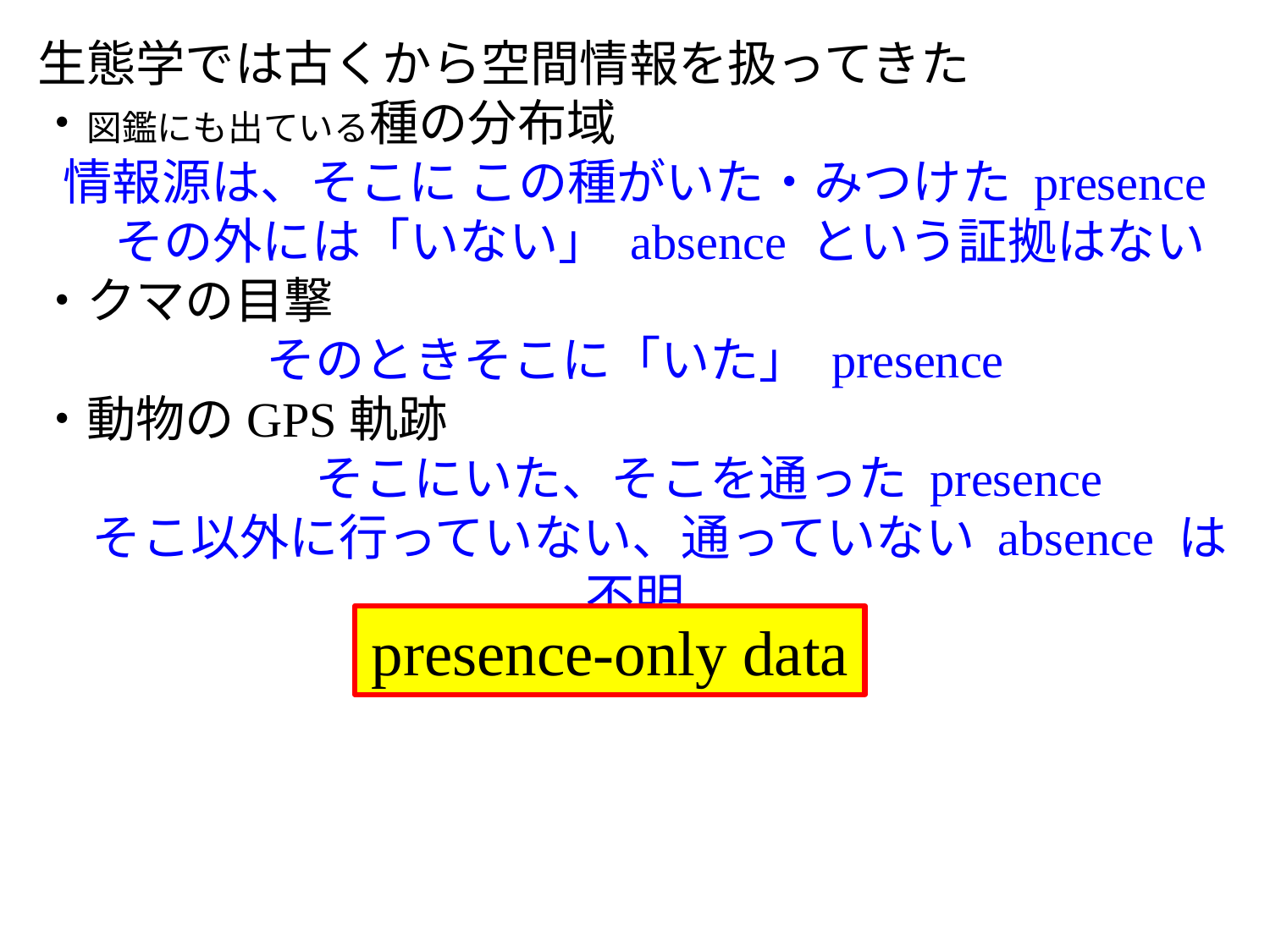

生態学では古くから空間情報を扱ってきた
・図鑑にも出ている種の分布域
情報源は、そこに この種がいた・みつけた presence
　その外には「いない」 absence という証拠はない
・クマの目撃
そのときそこに「いた」 presence
・動物のGPS軌跡
　そこそこにいた、そこを通った presence
　そこ以外に行っていない、通っていない absence は不明
presence-only data